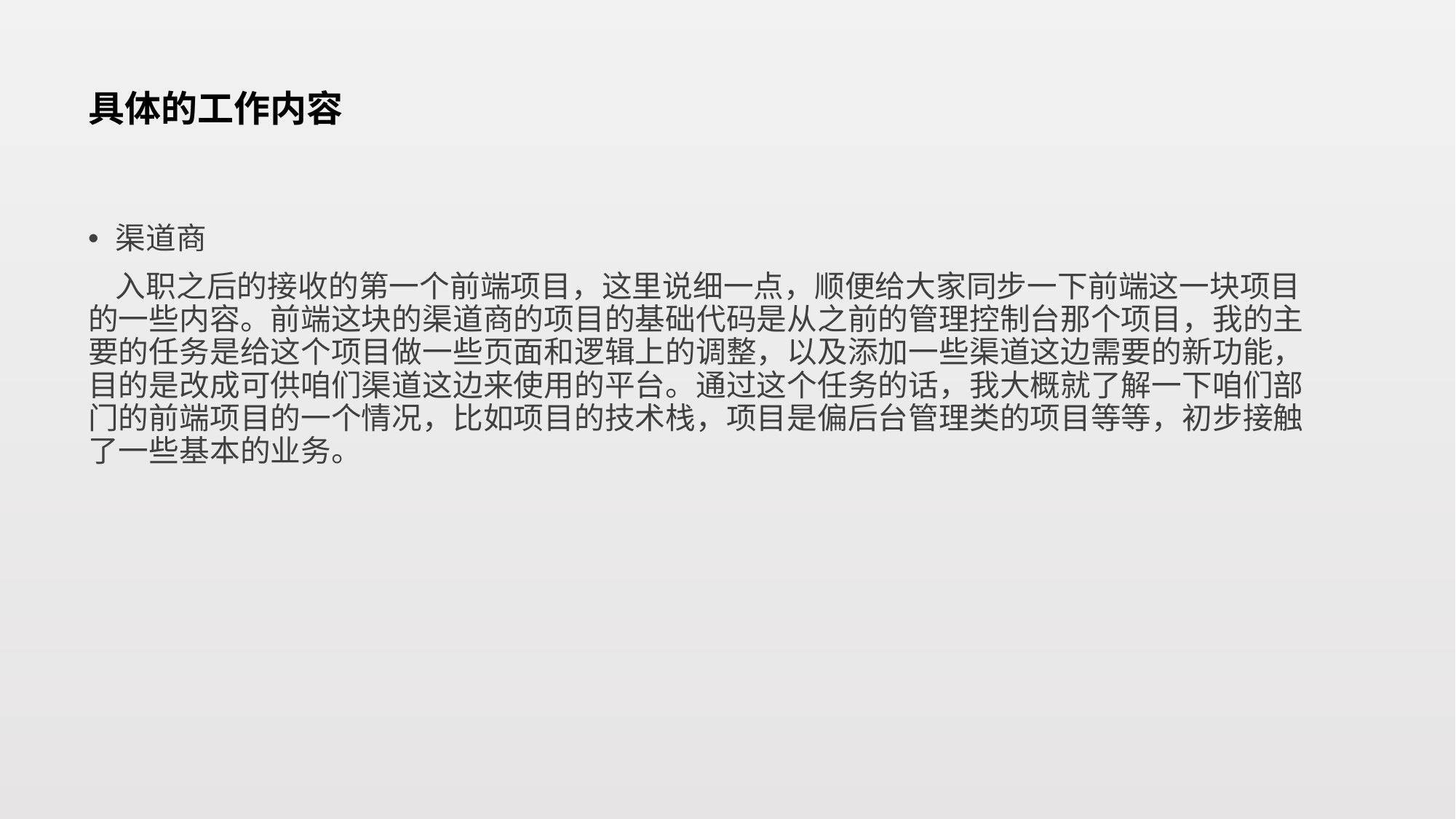

# 具体的工作内容
渠道商
   入职之后的接收的第一个前端项目，这里说细一点，顺便给大家同步一下前端这一块项目的一些内容。前端这块的渠道商的项目的基础代码是从之前的管理控制台那个项目，我的主要的任务是给这个项目做一些页面和逻辑上的调整，以及添加一些渠道这边需要的新功能，目的是改成可供咱们渠道这边来使用的平台。通过这个任务的话，我大概就了解一下咱们部门的前端项目的一个情况，比如项目的技术栈，项目是偏后台管理类的项目等等，初步接触了一些基本的业务。